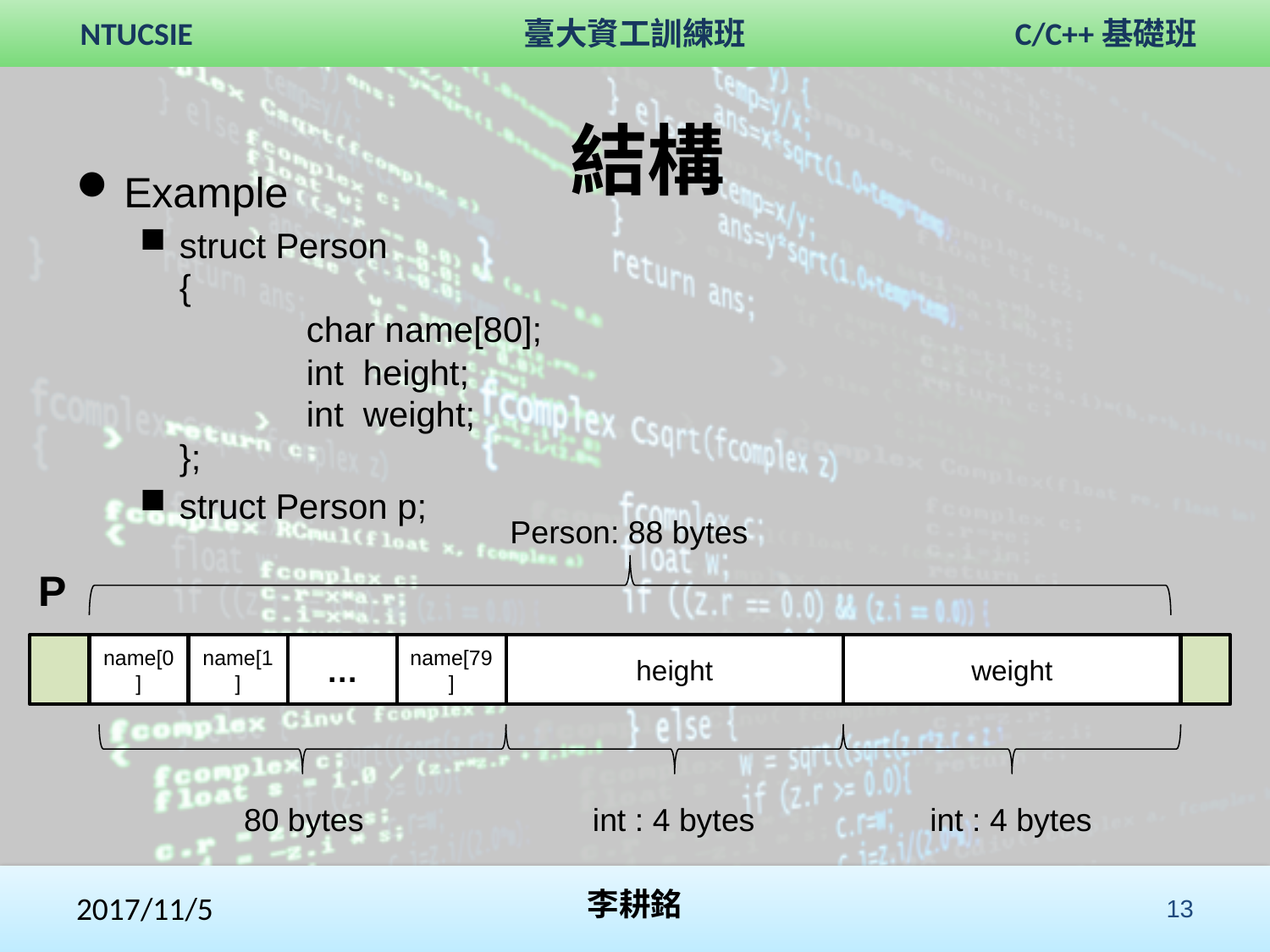

# 結構
Example
struct Person
{
	char name[80];
	int  height;
	int  weight;
};
struct Person p;

Person: 88 bytes

P

name[0]
name[1]
…
name[79]
height
weight
80 bytes
int : 4 bytes
int : 4 bytes
2017/11/5
李耕銘
 13